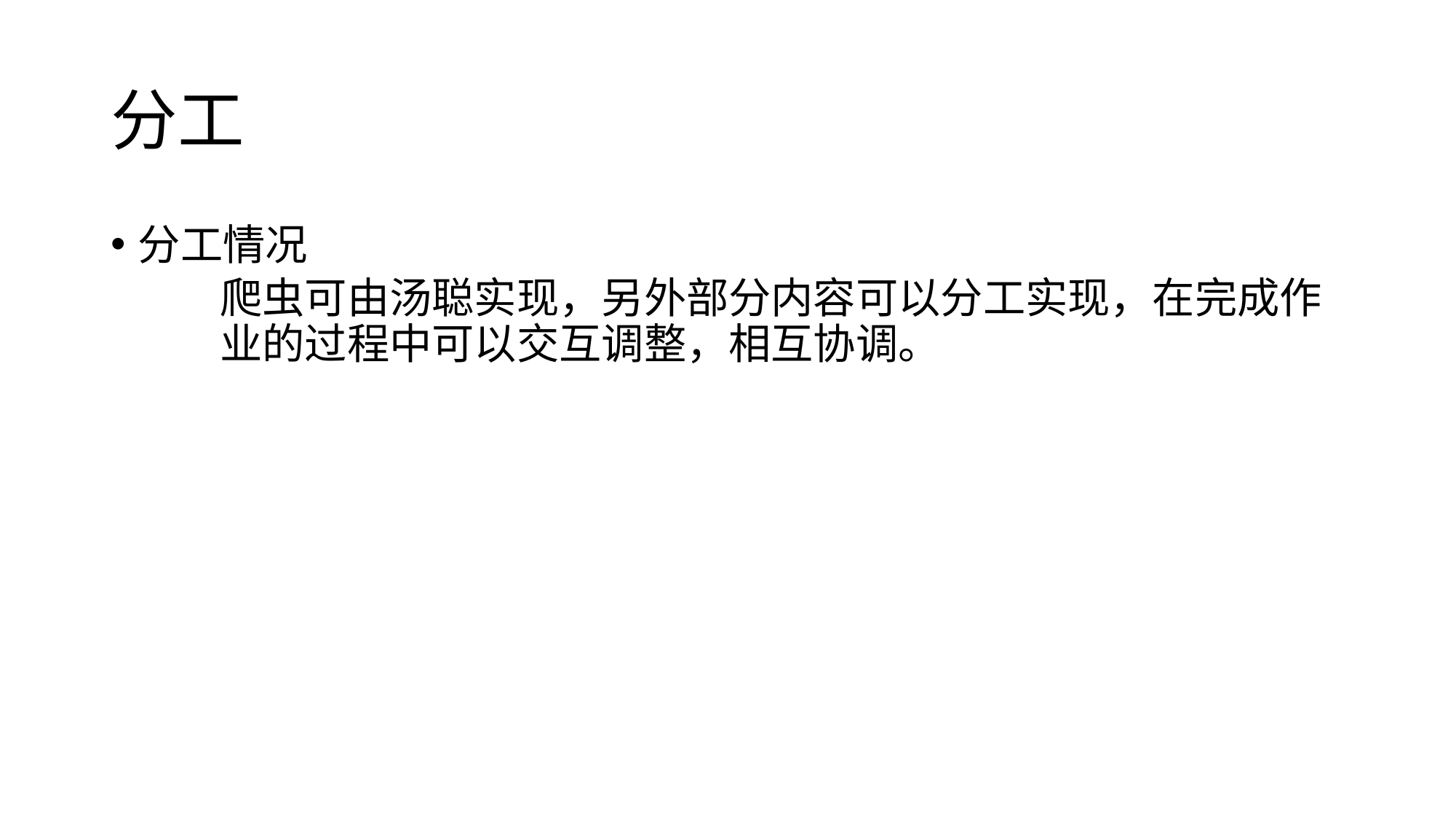

# 分工
分工情况
爬虫可由汤聪实现，另外部分内容可以分工实现，在完成作业的过程中可以交互调整，相互协调。